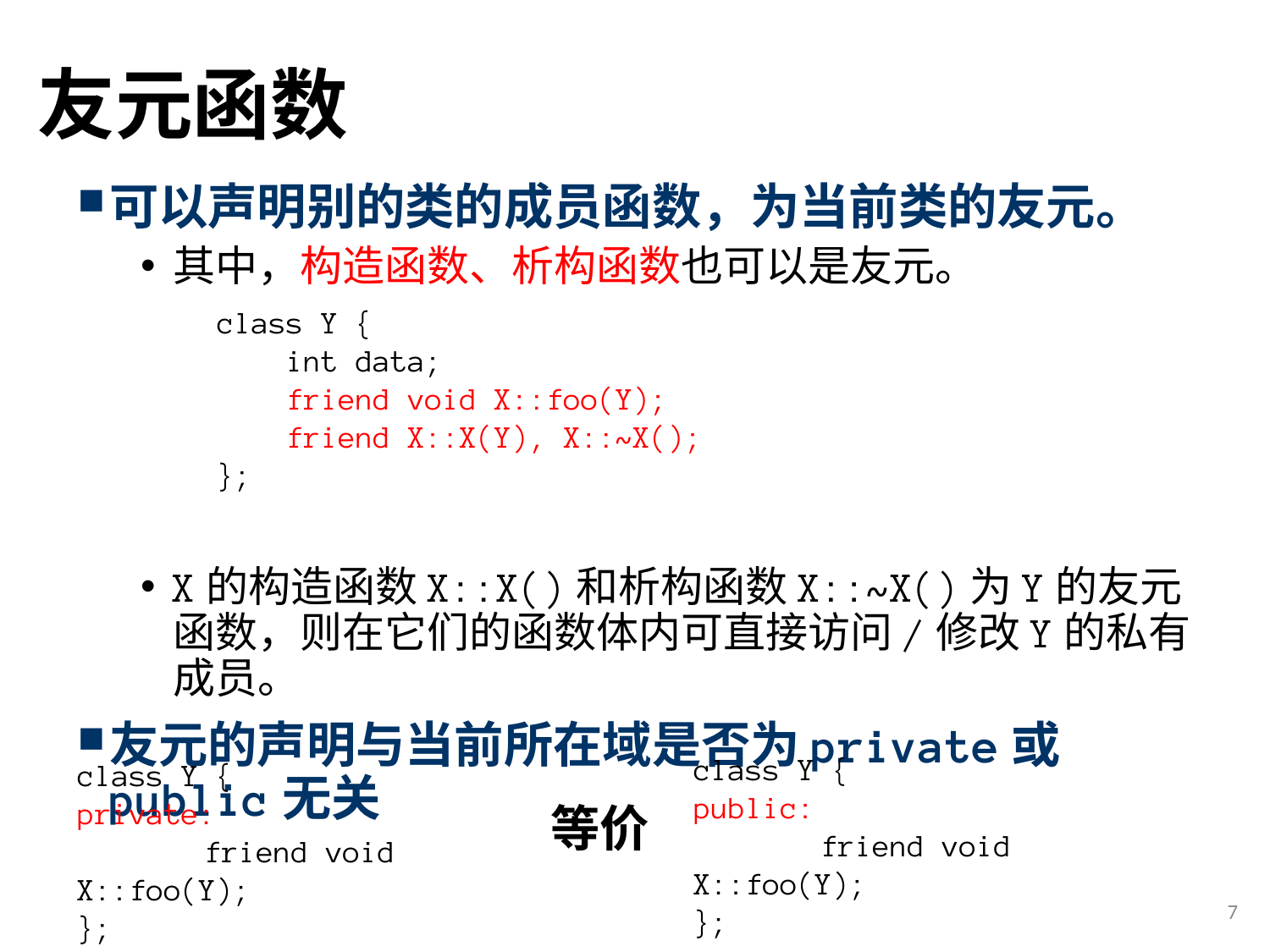

# 友元函数
可以声明别的类的成员函数，为当前类的友元。
其中，构造函数、析构函数也可以是友元。

X的构造函数X::X()和析构函数X::~X()为Y的友元函数，则在它们的函数体内可直接访问/修改Y的私有成员。
友元的声明与当前所在域是否为private或public无关
class Y {
    int data;
    friend void X::foo(Y);
    friend X::X(Y), X::~X();
};
class Y {
public:
	friend void X::foo(Y);
};
class Y {
private:
	friend void X::foo(Y);
};
等价
7